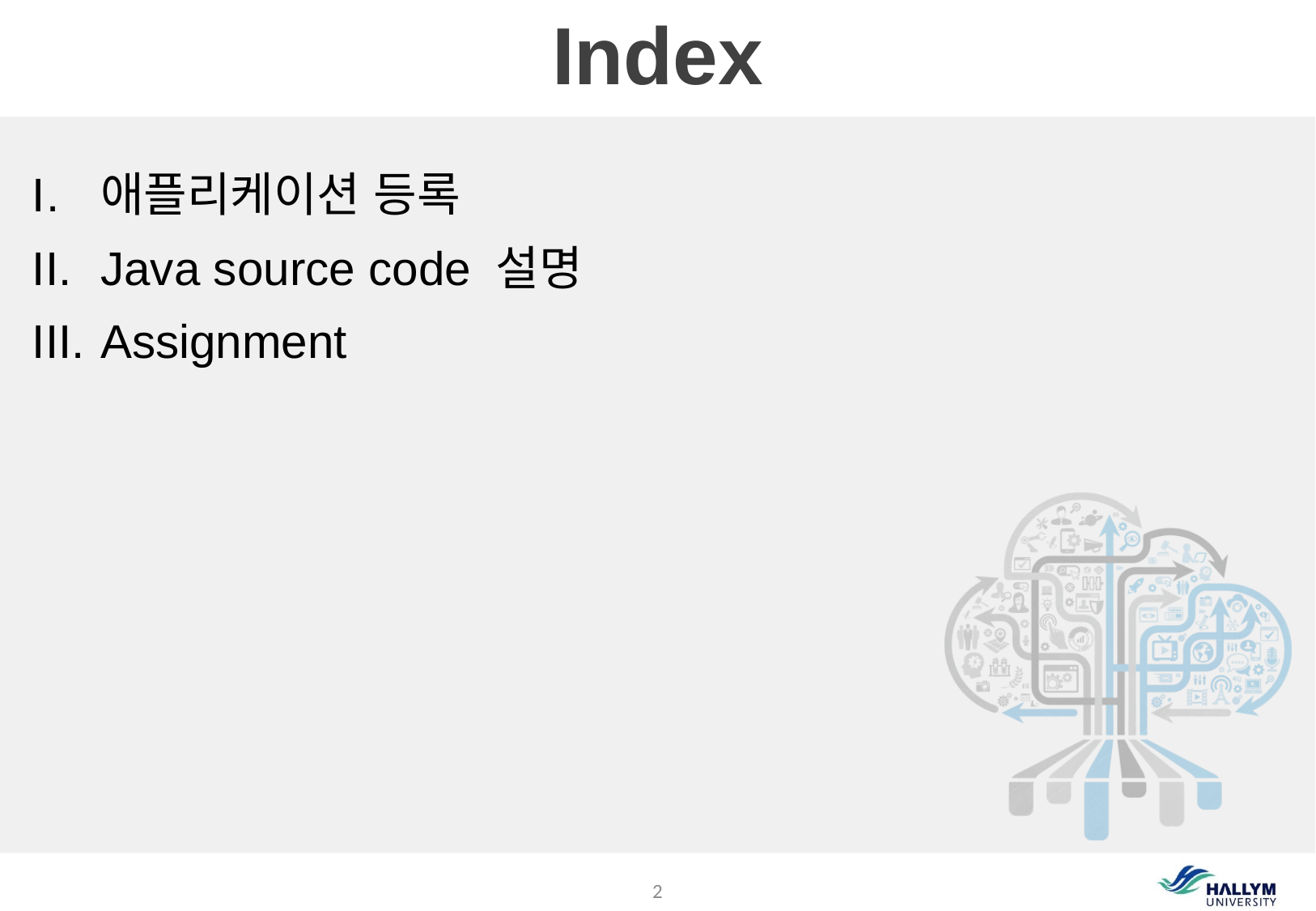

# Index
애플리케이션 등록
Java source code 설명
Assignment

2